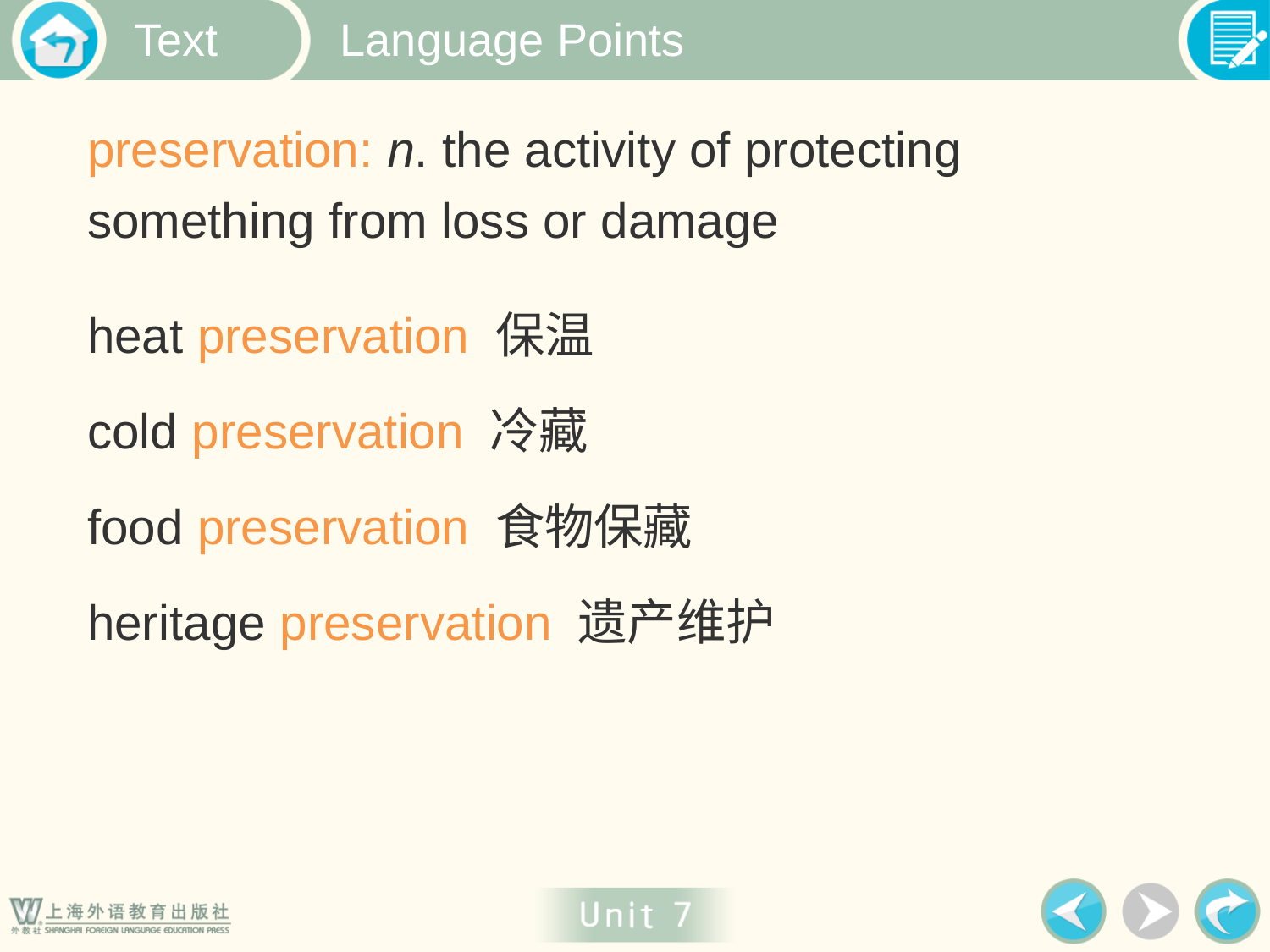

Language Points

preservation: n. the activity of protecting something from loss or damage
heat preservation 保温
cold preservation 冷藏
food preservation 食物保藏
heritage preservation 遗产维护